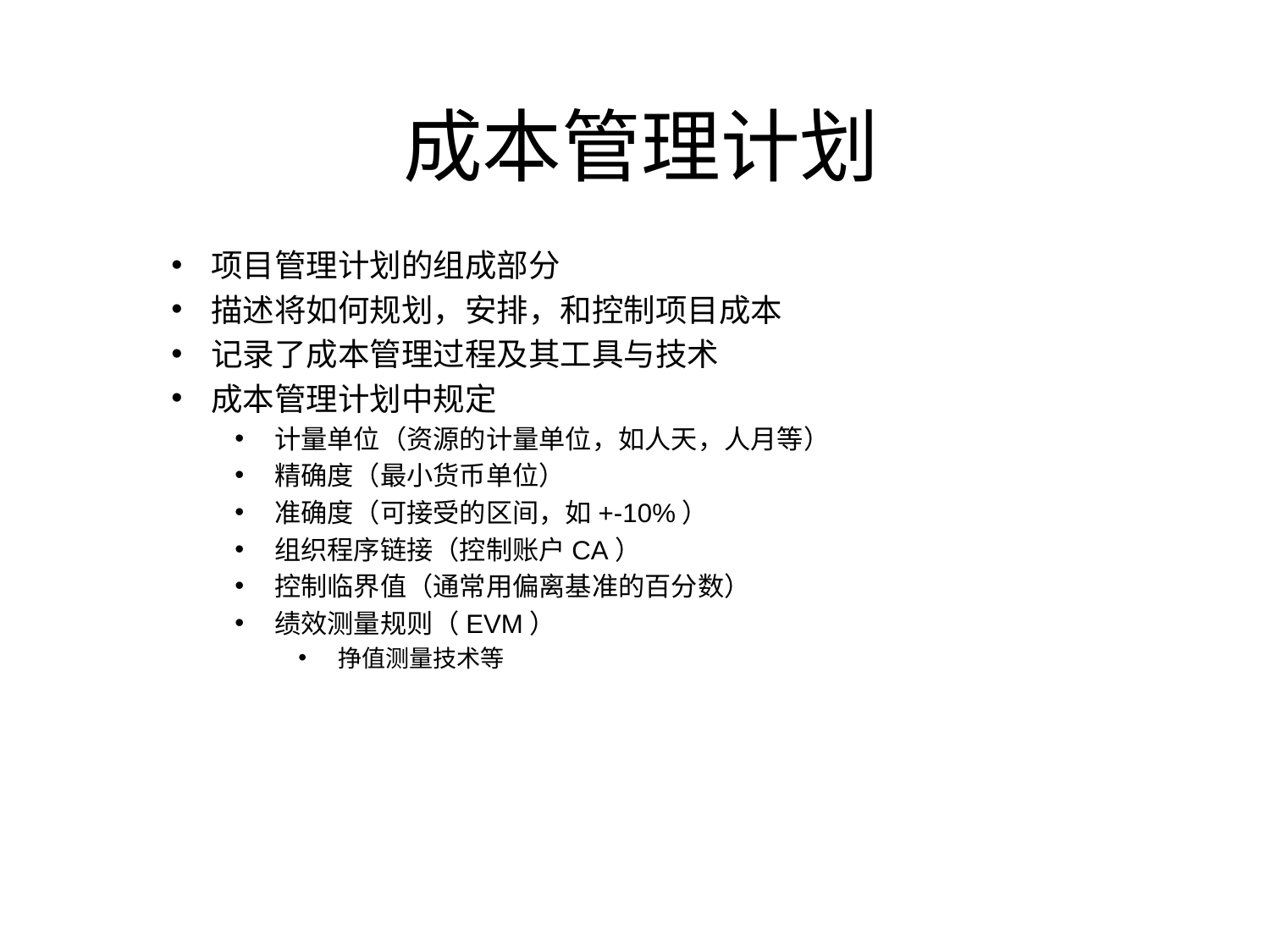

# 成本管理计划
项目管理计划的组成部分
描述将如何规划，安排，和控制项目成本
记录了成本管理过程及其工具与技术
成本管理计划中规定
计量单位（资源的计量单位，如人天，人月等）
精确度（最小货币单位）
准确度（可接受的区间，如+-10%）
组织程序链接（控制账户CA）
控制临界值（通常用偏离基准的百分数）
绩效测量规则（EVM）
挣值测量技术等